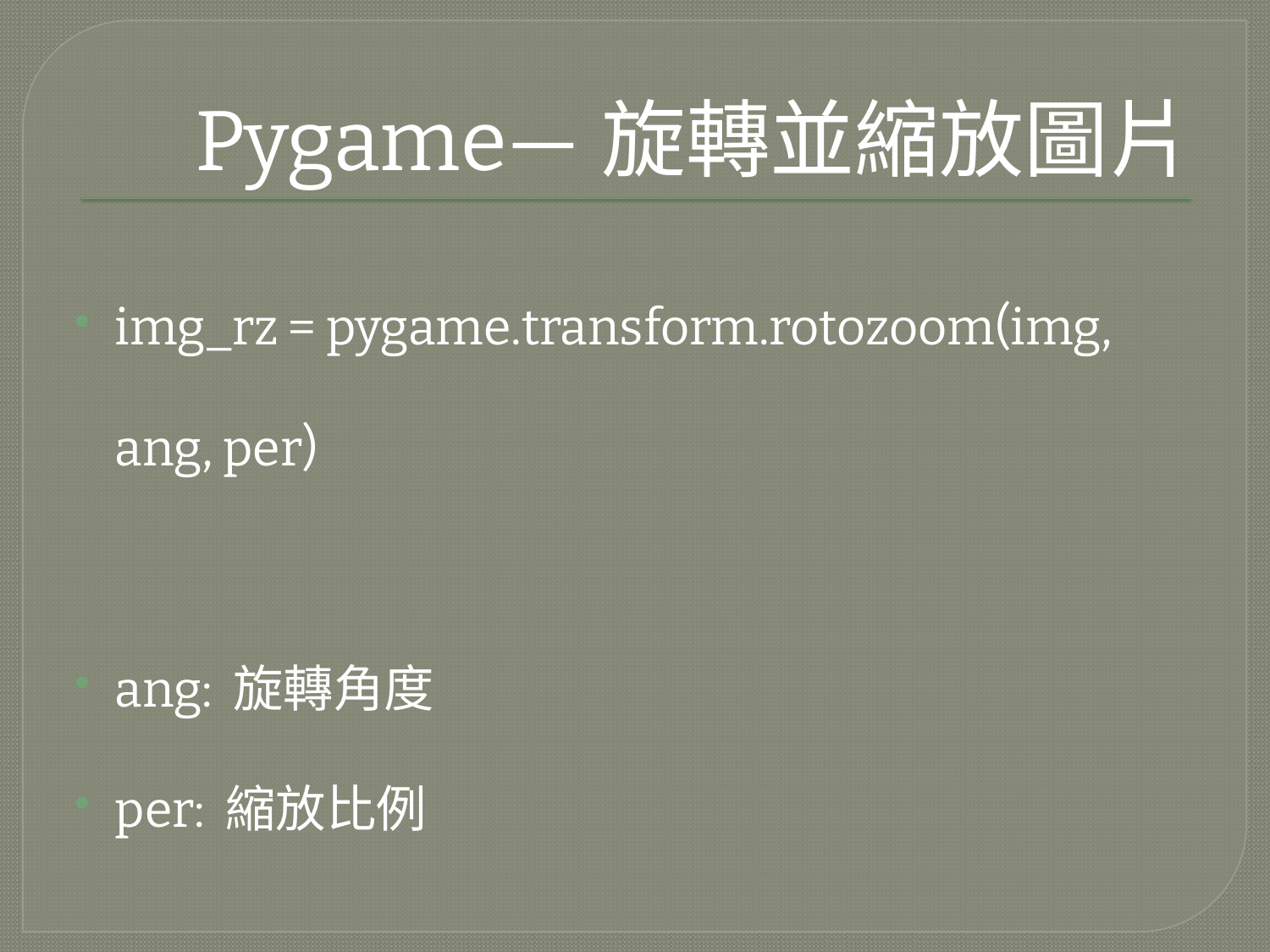

# Pygame—旋轉並縮放圖片
img_rz = pygame.transform.rotozoom(img, ang, per)

ang: 旋轉角度
per: 縮放比例